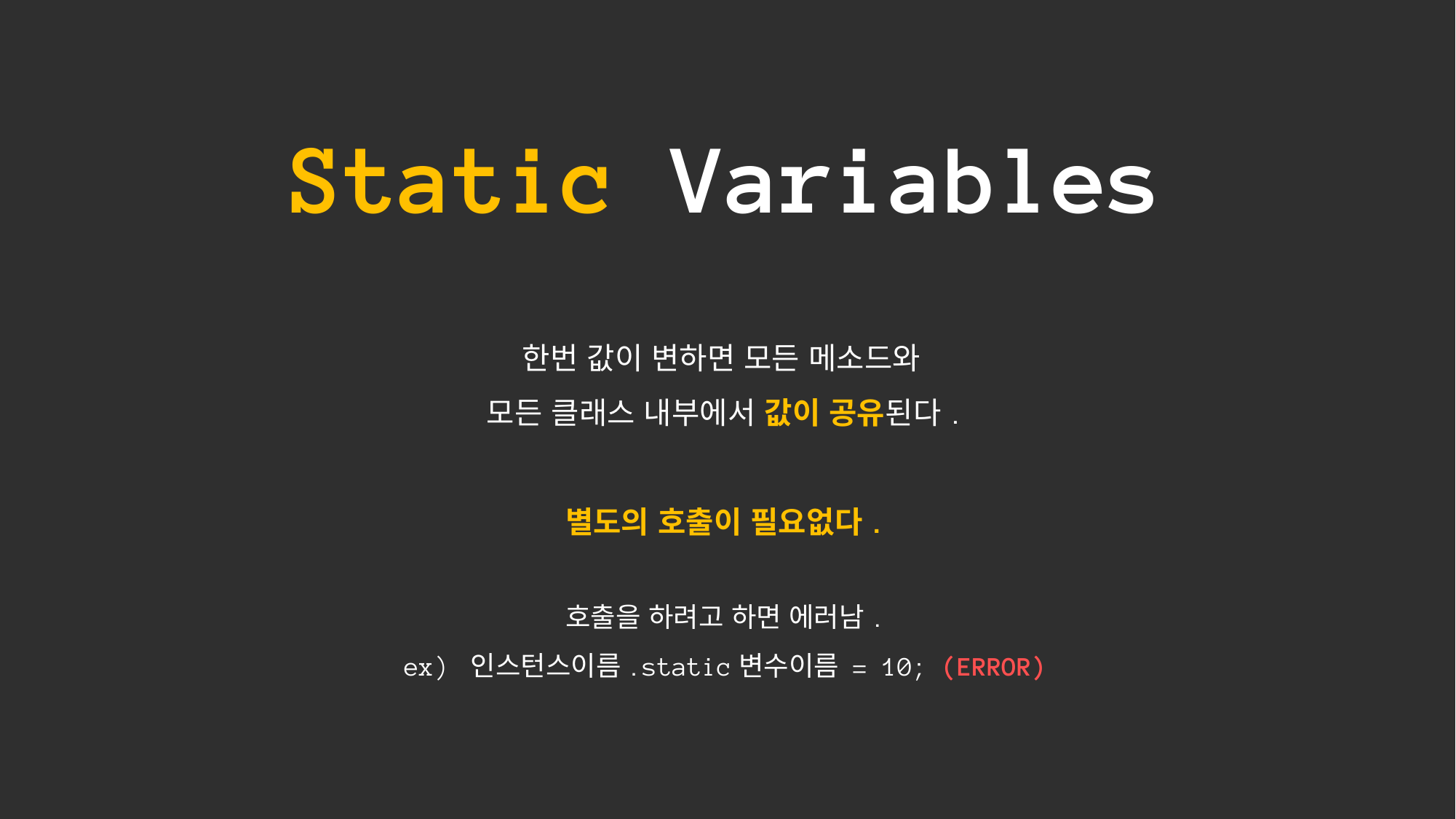

Static Variables
한번 값이 변하면 모든 메소드와
모든 클래스 내부에서 값이 공유된다.

별도의 호출이 필요없다.
호출을 하려고 하면 에러남.
ex) 인스턴스이름.static변수이름 = 10; (ERROR)